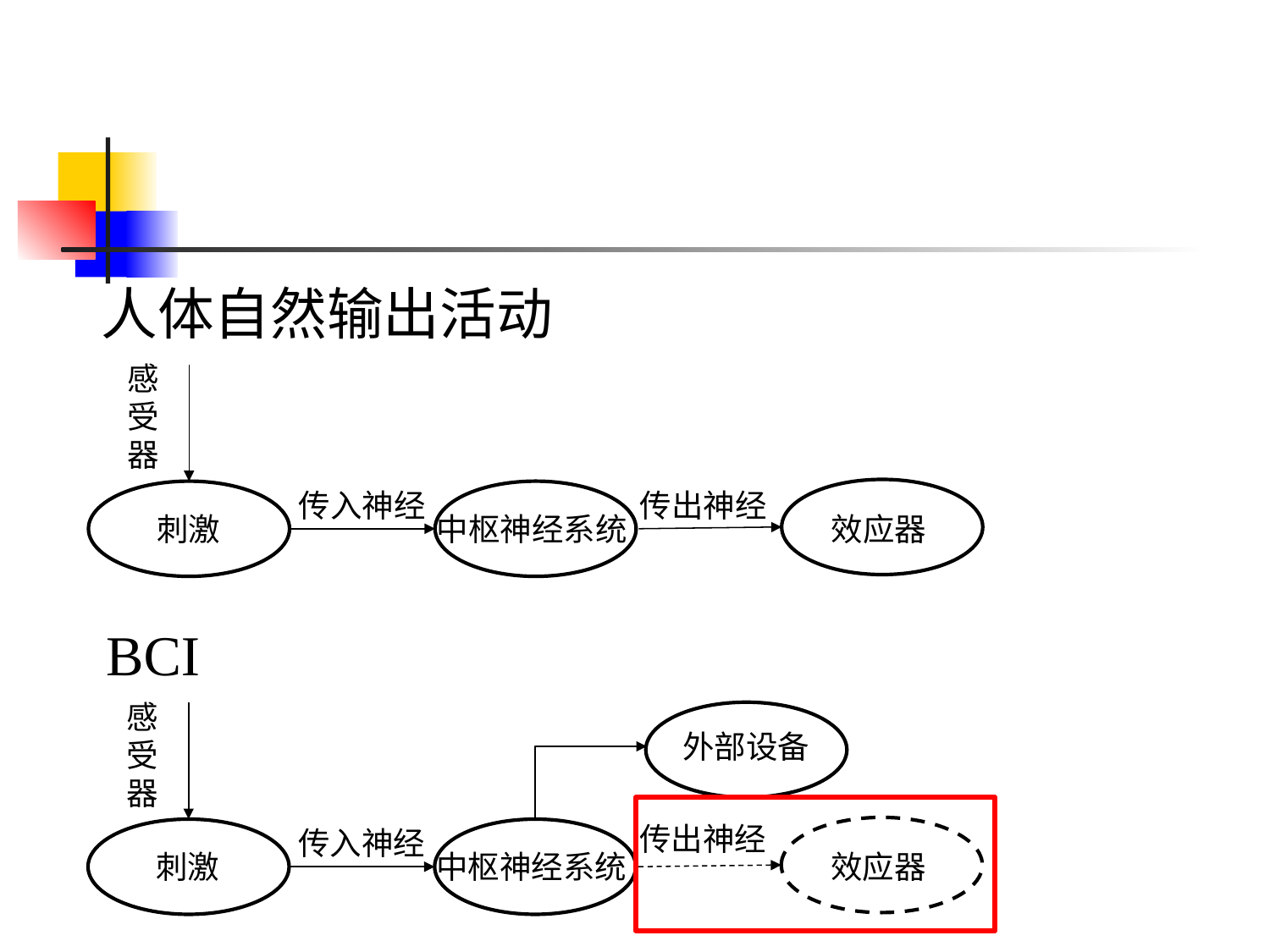

人体自然输出活动
感受器
传入神经
传出神经

中枢神经系统
刺激
效应器
BCI
感受器

外部设备
传出神经
传入神经

中枢神经系统
刺激
效应器